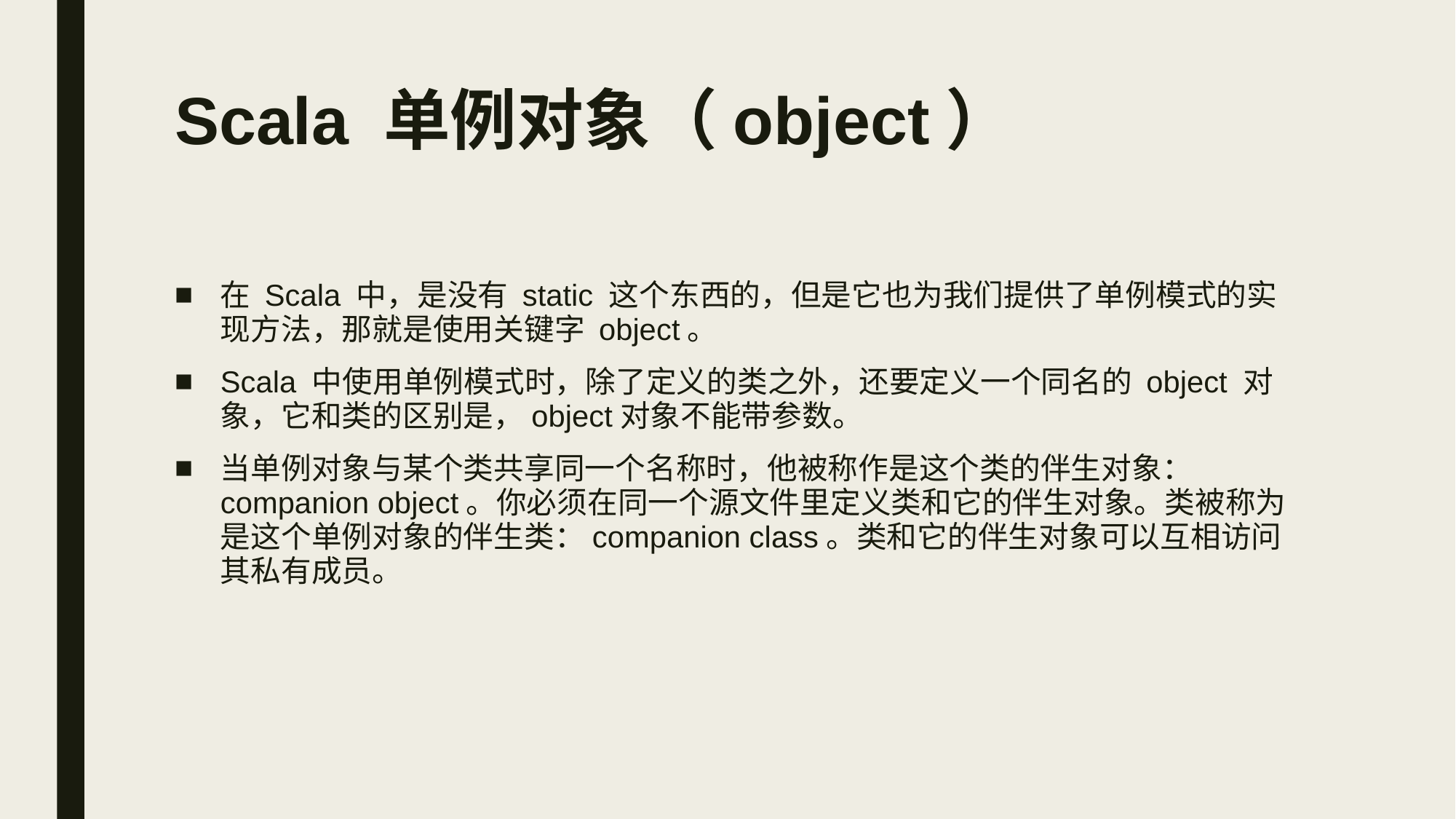

# Scala 单例对象（object）
在 Scala 中，是没有 static 这个东西的，但是它也为我们提供了单例模式的实现方法，那就是使用关键字 object。
Scala 中使用单例模式时，除了定义的类之外，还要定义一个同名的 object 对象，它和类的区别是，object对象不能带参数。
当单例对象与某个类共享同一个名称时，他被称作是这个类的伴生对象：companion object。你必须在同一个源文件里定义类和它的伴生对象。类被称为是这个单例对象的伴生类：companion class。类和它的伴生对象可以互相访问其私有成员。